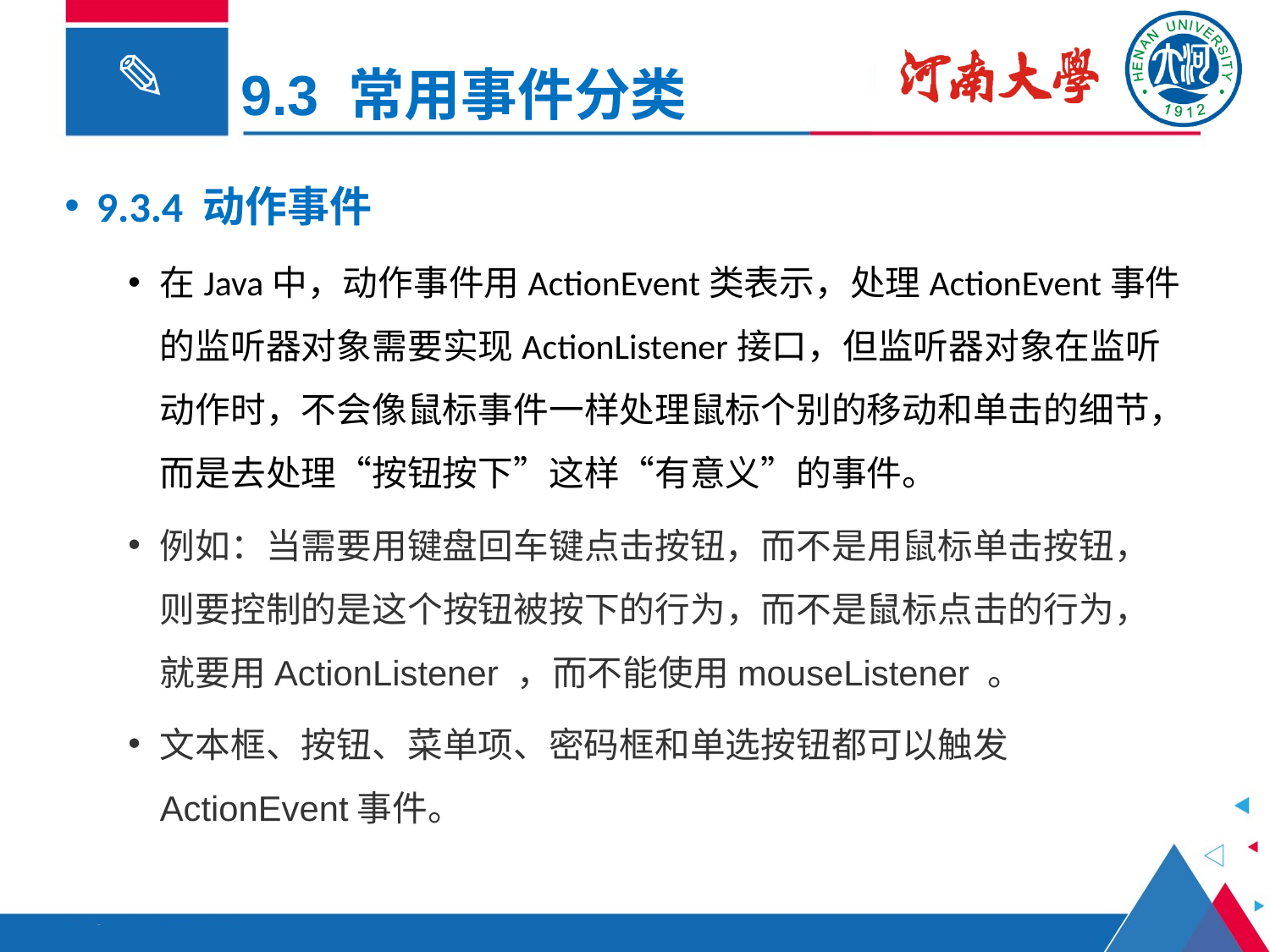

9.3 常用事件分类
9.3.4 动作事件
在Java中，动作事件用ActionEvent类表示，处理ActionEvent事件的监听器对象需要实现ActionListener接口，但监听器对象在监听动作时，不会像鼠标事件一样处理鼠标个别的移动和单击的细节，而是去处理“按钮按下”这样“有意义”的事件。
例如：当需要用键盘回车键点击按钮，而不是用鼠标单击按钮，
则要控制的是这个按钮被按下的行为，而不是鼠标点击的行为，
就要用ActionListener ，而不能使用mouseListener 。
文本框、按钮、菜单项、密码框和单选按钮都可以触发ActionEvent事件。